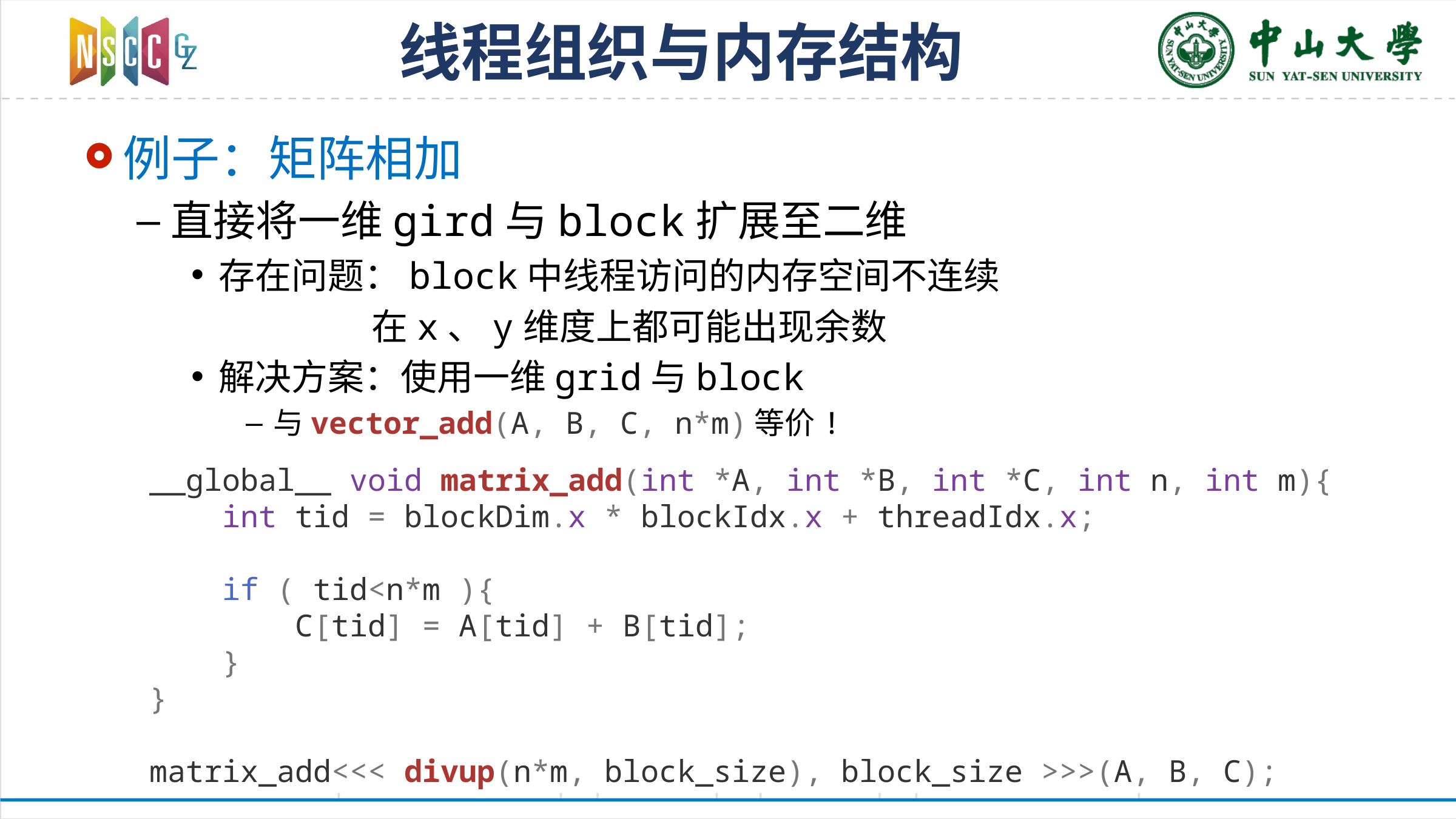

# 线程组织与内存结构
例子：矩阵相加
直接将一维gird与block扩展至二维
存在问题：block中线程访问的内存空间不连续
                     在x、y维度上都可能出现余数
解决方案：使用一维grid与block
与vector_add(A, B, C, n*m)等价!
__global__ void matrix_add(int *A, int *B, int *C, int n, int m){
    int tid = blockDim.x * blockIdx.x + threadIdx.x;
    if ( tid<n*m ){
        C[tid] = A[tid] + B[tid];
    }
}
matrix_add<<< divup(n*m, block_size), block_size >>>(A, B, C);
10